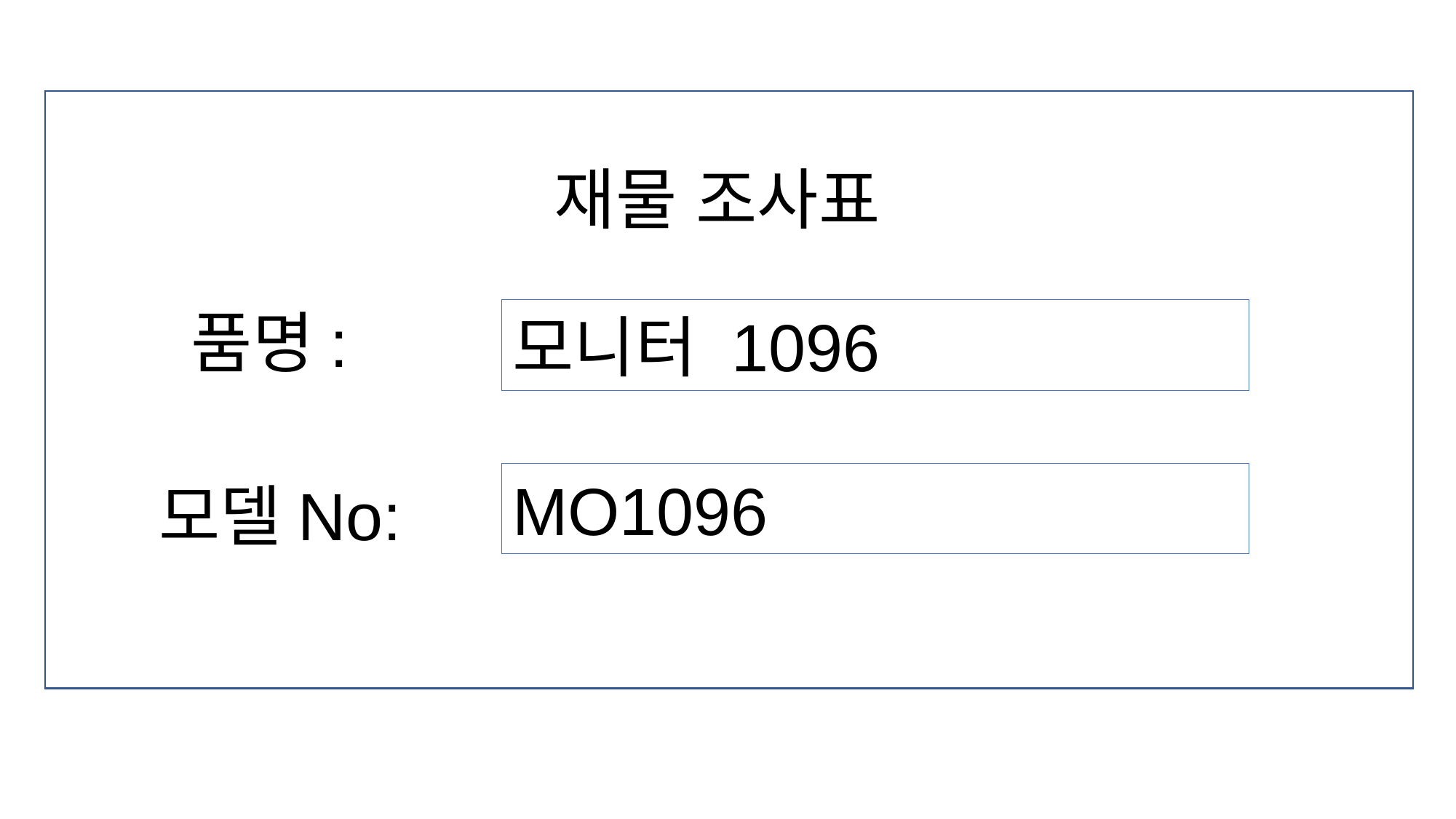

재물 조사표
품명:
모니터 1096
MO1096
모델No: